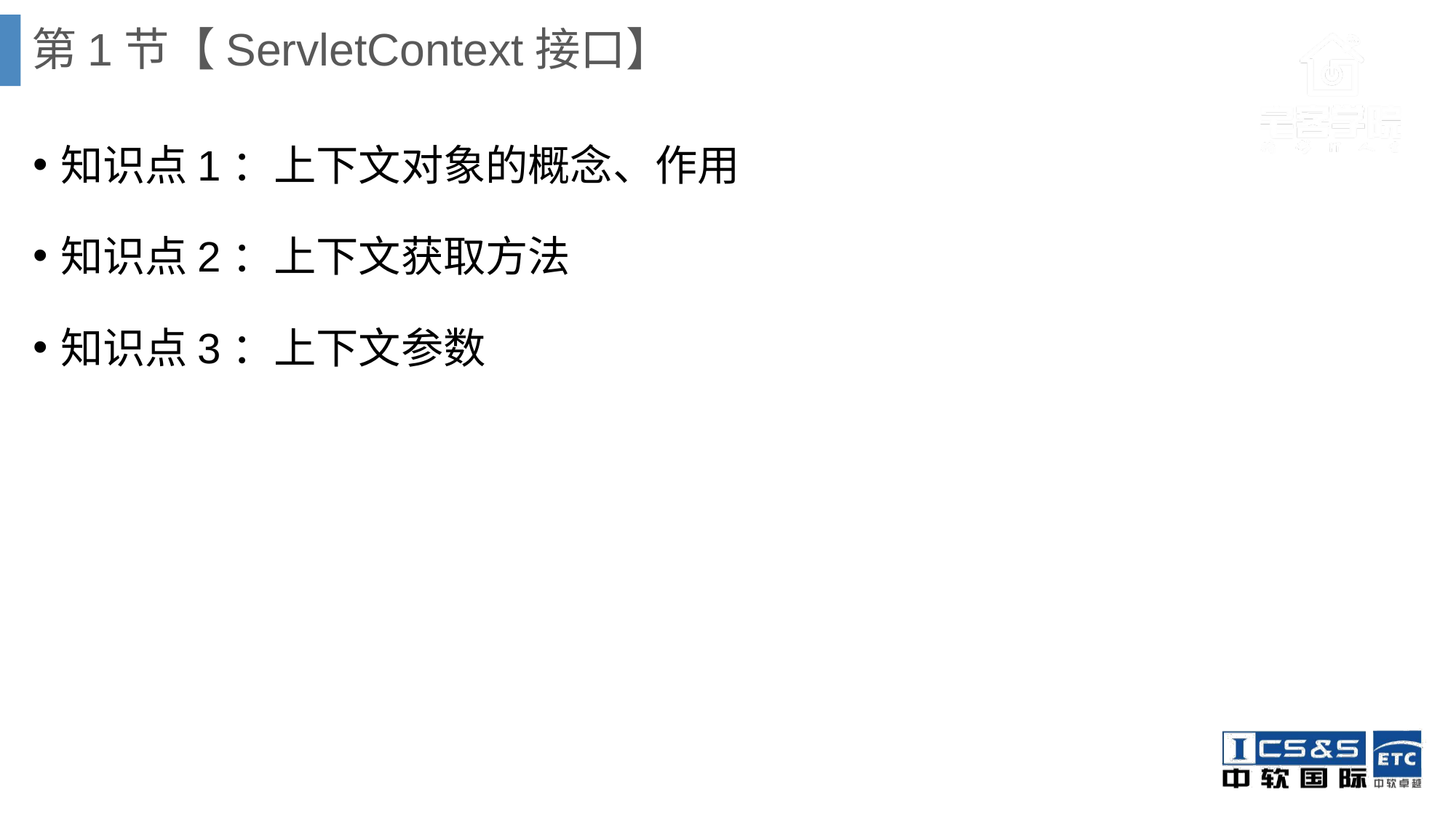

# 第1节【ServletContext接口】
知识点1：上下文对象的概念、作用
知识点2：上下文获取方法
知识点3：上下文参数